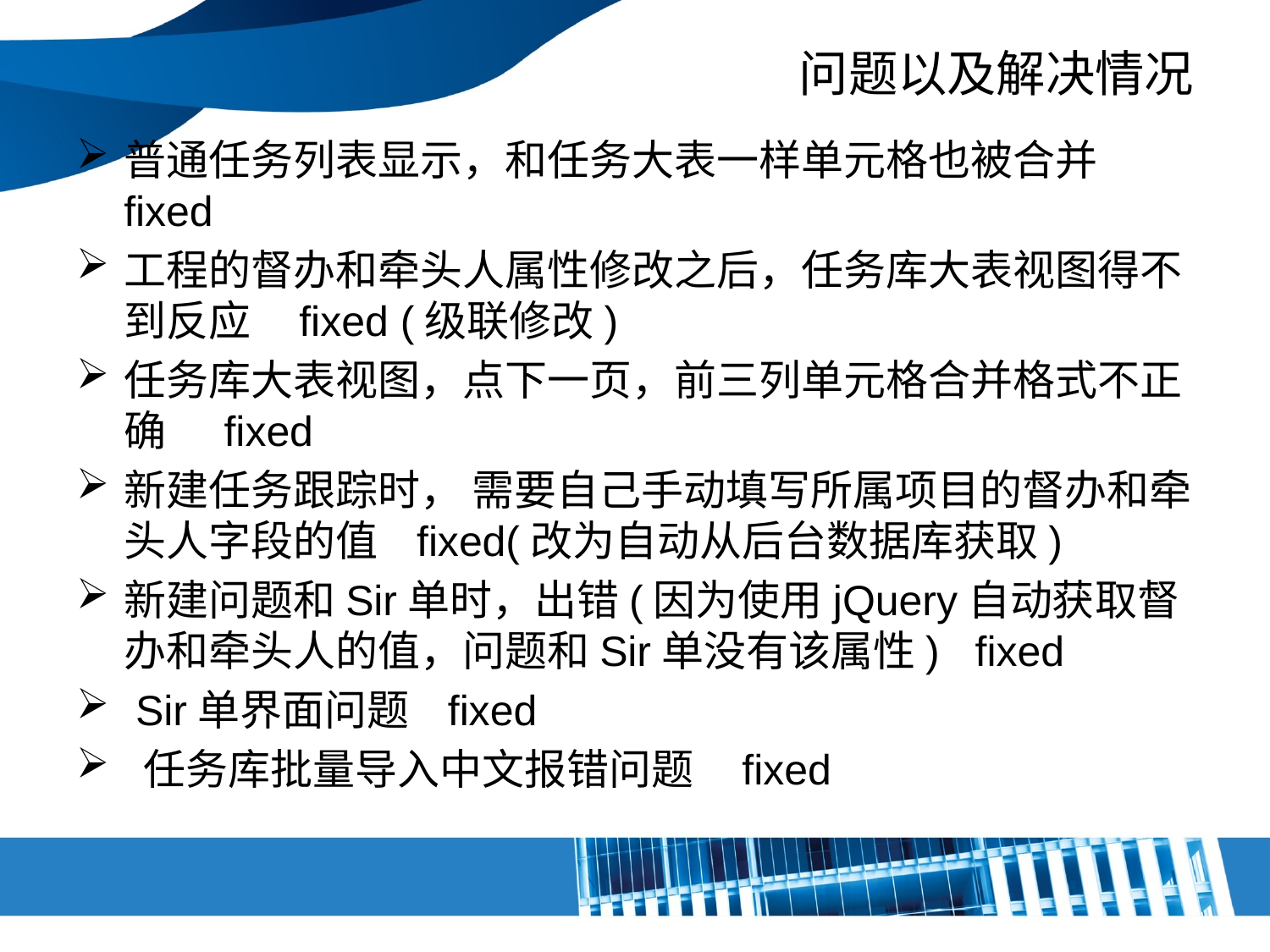

# 问题以及解决情况
普通任务列表显示，和任务大表一样单元格也被合并  fixed
工程的督办和牵头人属性修改之后，任务库大表视图得不到反应    fixed (级联修改)
任务库大表视图，点下一页，前三列单元格合并格式不正确     fixed
新建任务跟踪时， 需要自己手动填写所属项目的督办和牵头人字段的值   fixed(改为自动从后台数据库获取)
新建问题和Sir单时，出错(因为使用jQuery自动获取督办和牵头人的值，问题和Sir单没有该属性)   fixed
 Sir单界面问题   fixed
 任务库批量导入中文报错问题    fixed